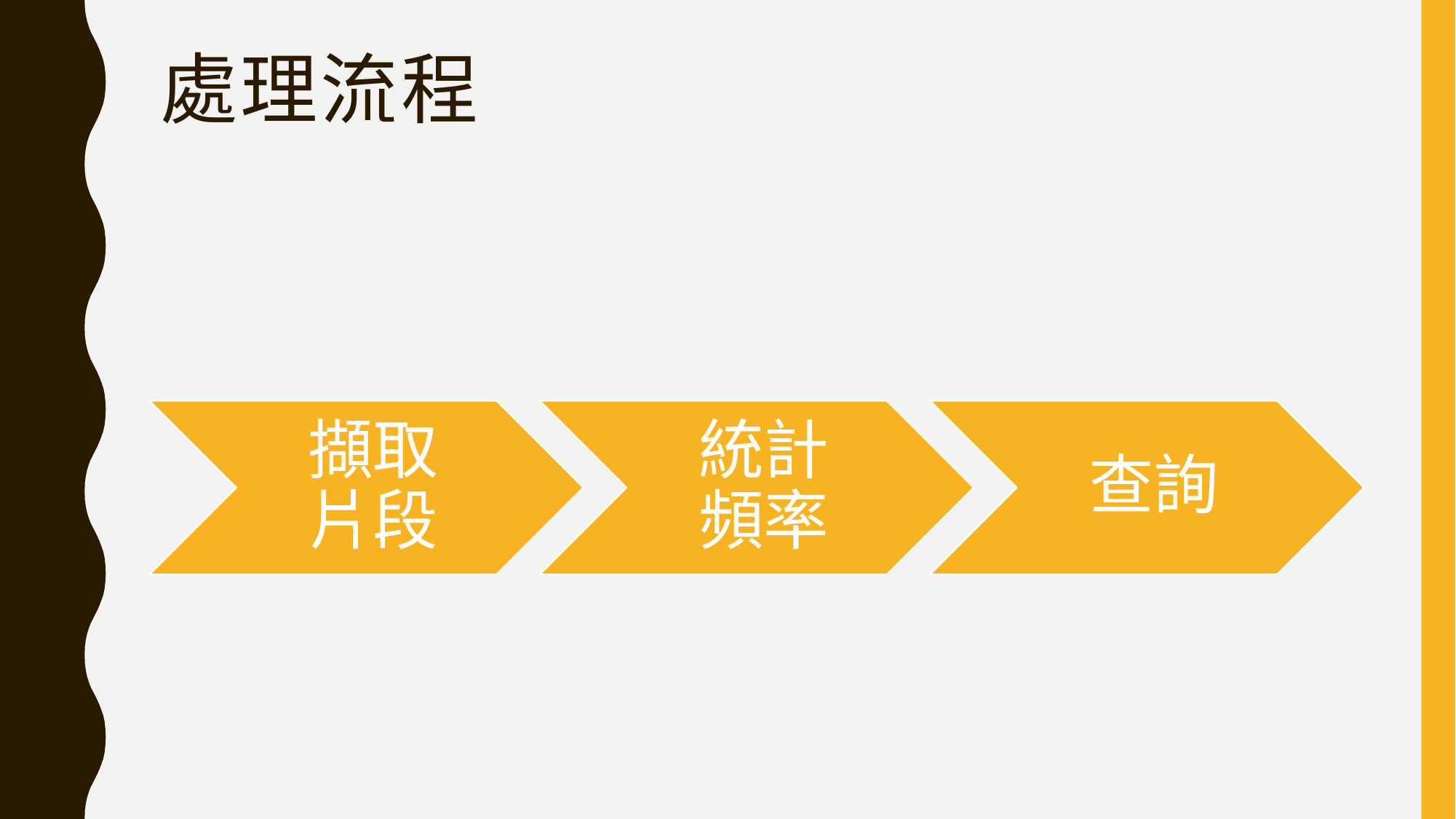

# 處理流程
擷取
片段
統計
頻率
查詢